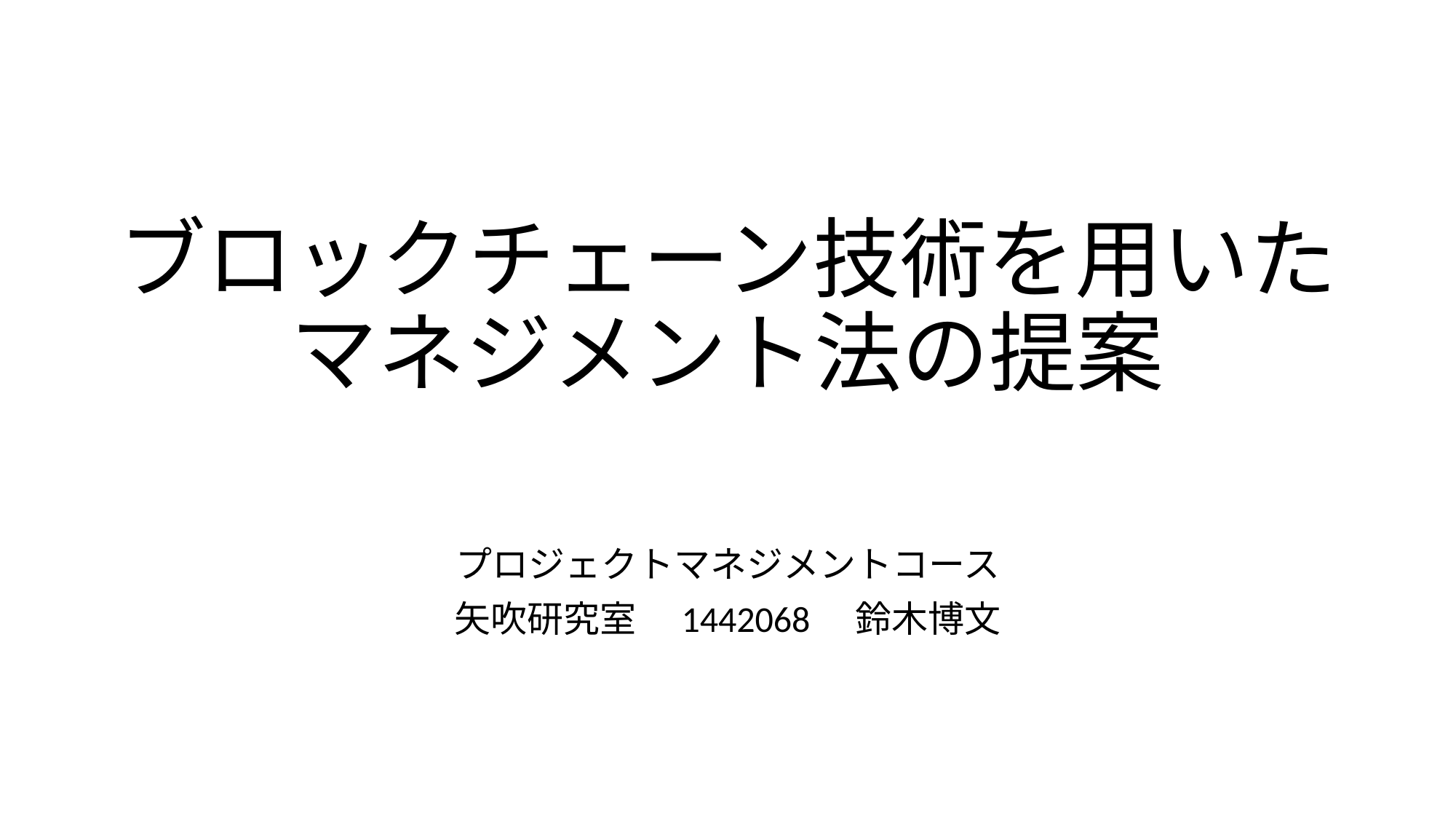

# ブロックチェーン技術を用いた マネジメント法の提案
プロジェクトマネジメントコース
矢吹研究室　1442068　鈴木博文